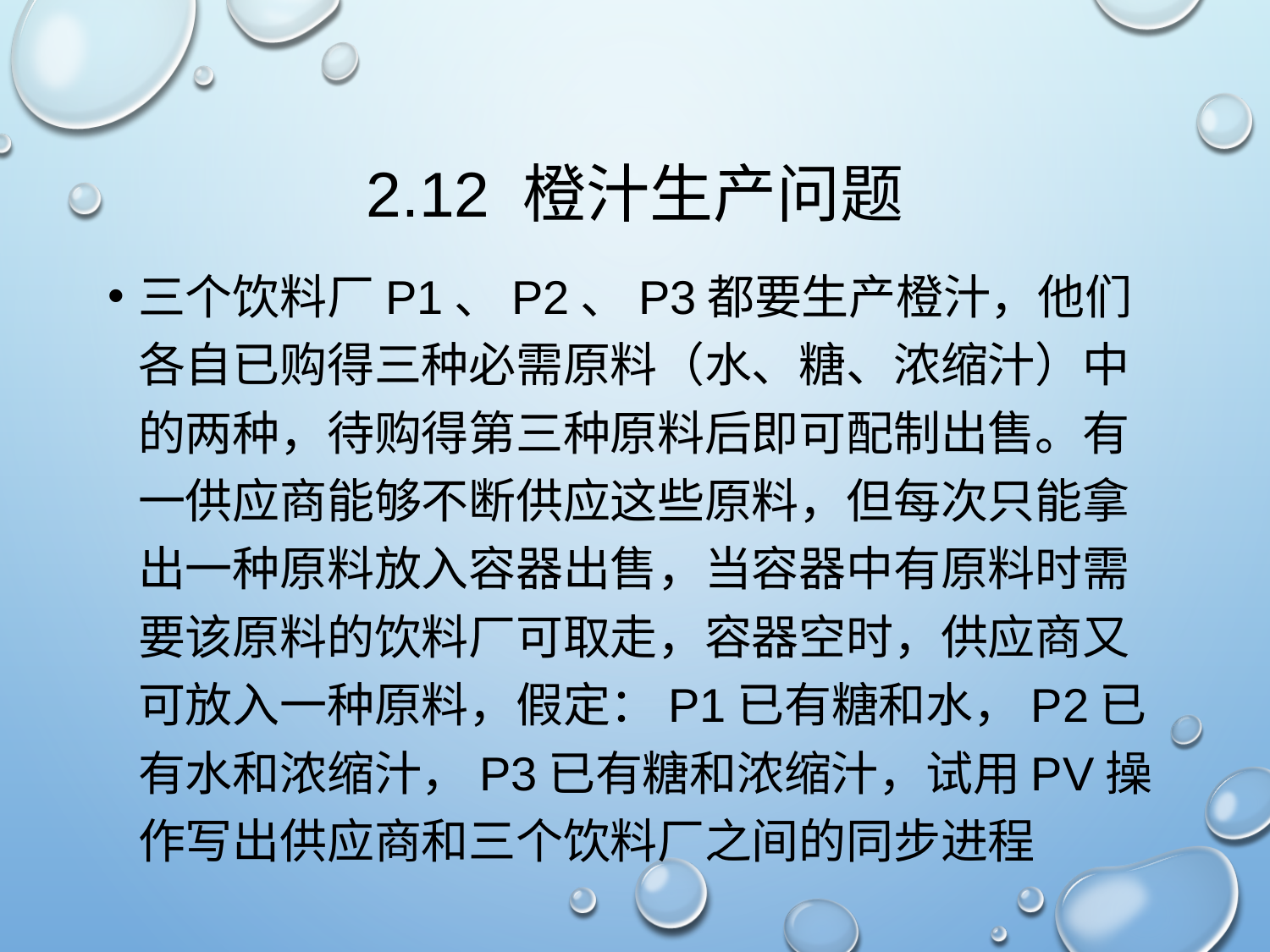

# 2.12 橙汁生产问题
三个饮料厂P1、P2、P3都要生产橙汁，他们各自已购得三种必需原料（水、糖、浓缩汁）中的两种，待购得第三种原料后即可配制出售。有一供应商能够不断供应这些原料，但每次只能拿出一种原料放入容器出售，当容器中有原料时需要该原料的饮料厂可取走，容器空时，供应商又可放入一种原料，假定：P1已有糖和水，P2已有水和浓缩汁，P3已有糖和浓缩汁，试用PV操作写出供应商和三个饮料厂之间的同步进程

10